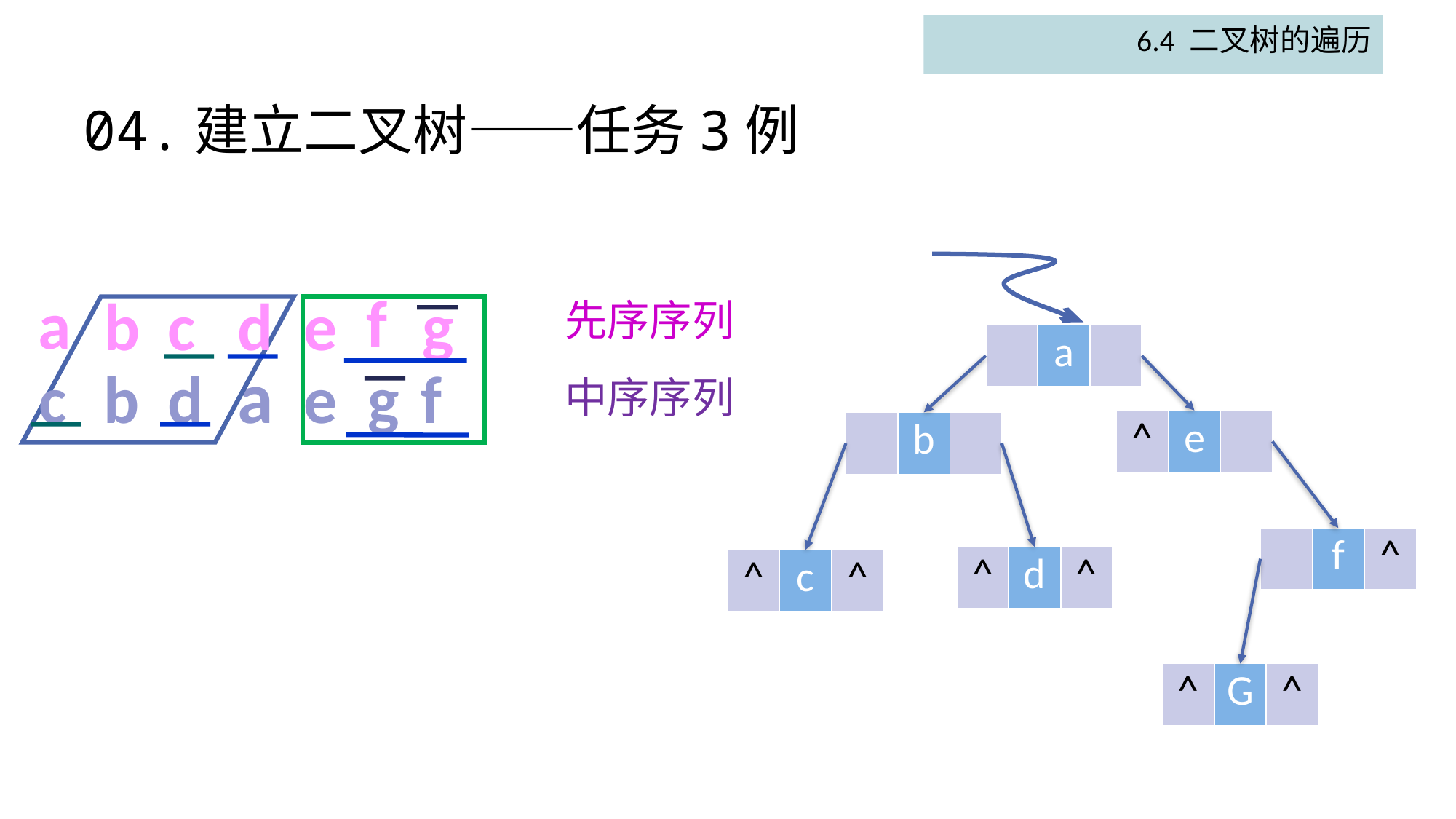

6.4 二叉树的遍历
# 04.建立二叉树——任务3例

f
a
b
c
d
e
g
先序序列
中序序列

|  | a |  |
| --- | --- | --- |
a
c
b
d
e
g
f

| ^ | e |  |
| --- | --- | --- |
|  | b |  |
| --- | --- | --- |

|  | f | ^ |
| --- | --- | --- |
| ^ | d | ^ |
| --- | --- | --- |
| ^ | c | ^ |
| --- | --- | --- |
| ^ | G | ^ |
| --- | --- | --- |